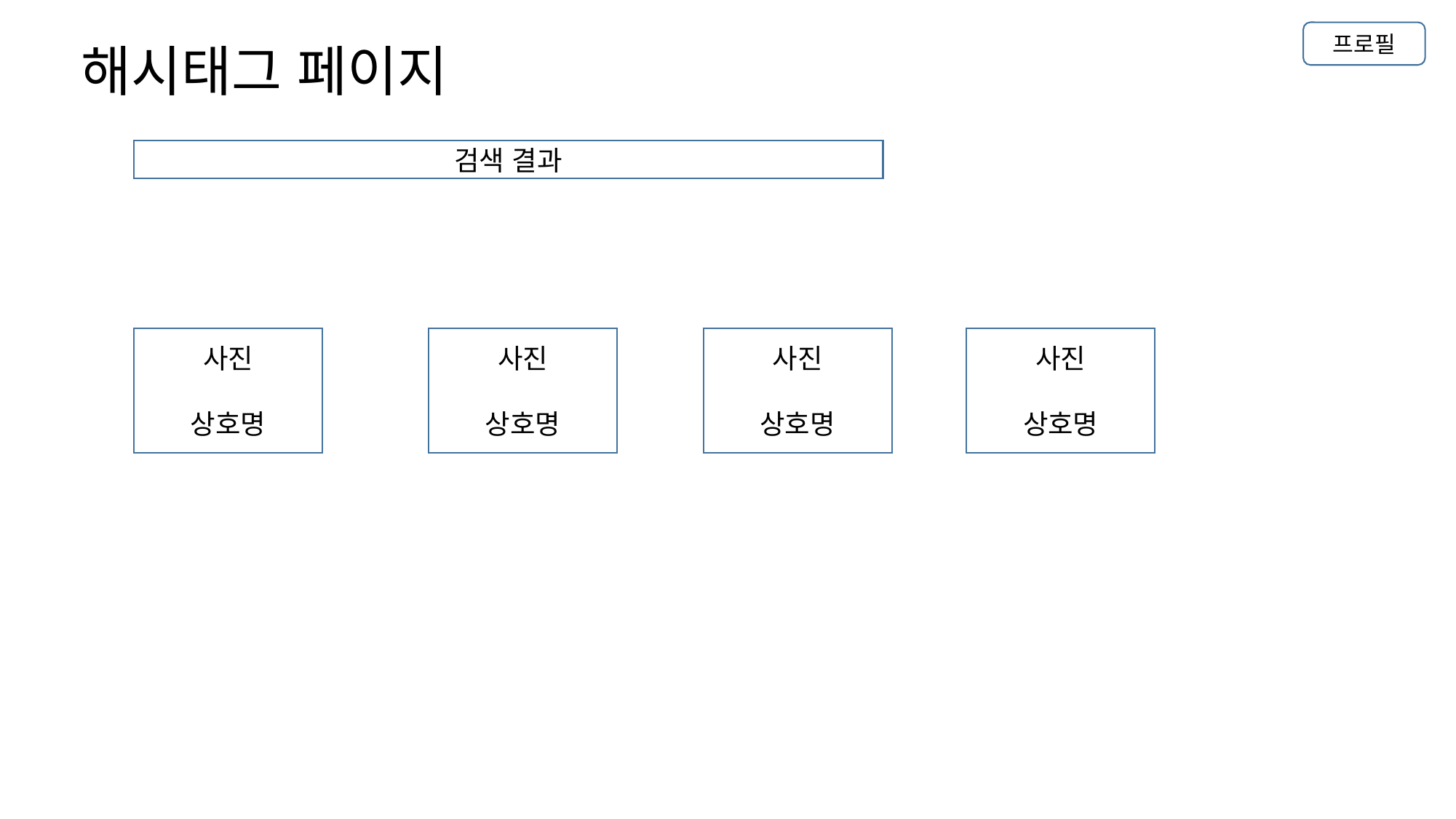

프로필
# 해시태그 페이지
검색 결과
사진

상호명
사진

상호명
사진

상호명
사진

상호명